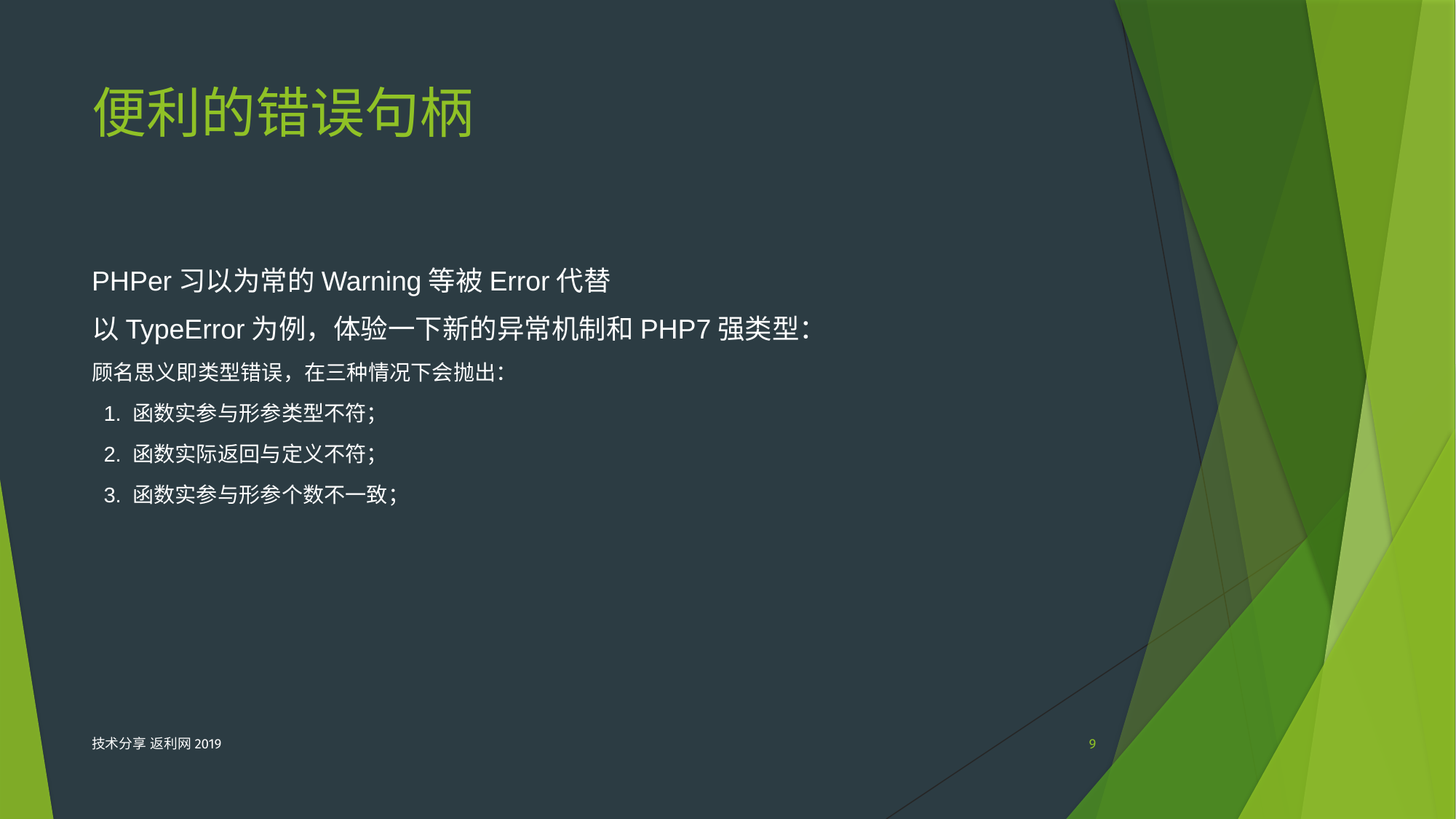

# 便利的错误句柄
PHPer习以为常的Warning等被Error代替
以TypeError为例，体验一下新的异常机制和PHP7强类型：
顾名思义即类型错误，在三种情况下会抛出：
  1. 函数实参与形参类型不符；
  2. 函数实际返回与定义不符；
  3. 函数实参与形参个数不一致；
技术分享 返利网2019
9